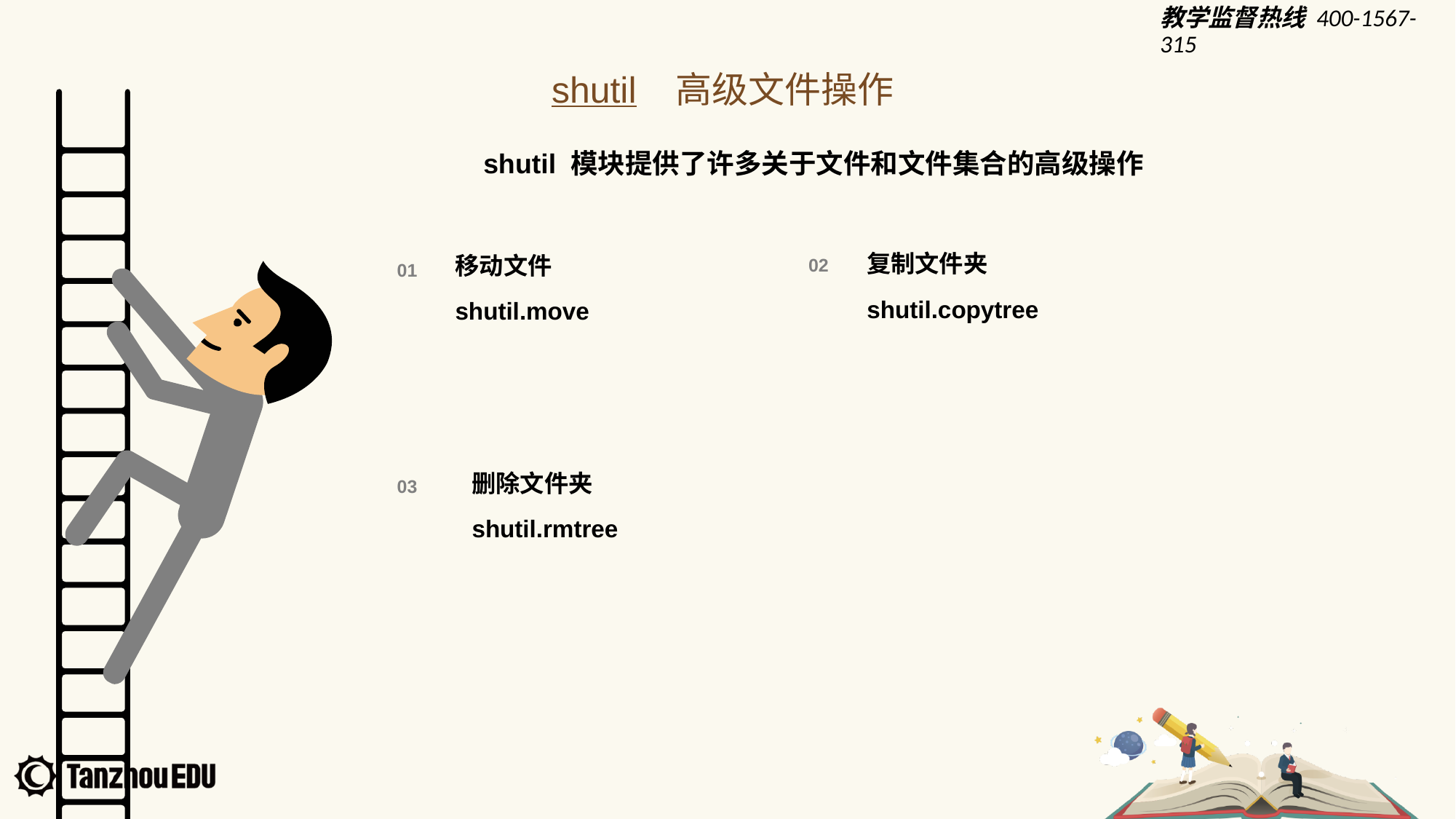

shutil   高级文件操作

shutil 模块提供了许多关于文件和文件集合的高级操作
复制文件夹

shutil.copytree
02
移动文件

shutil.move
01
删除文件夹

shutil.rmtree
03